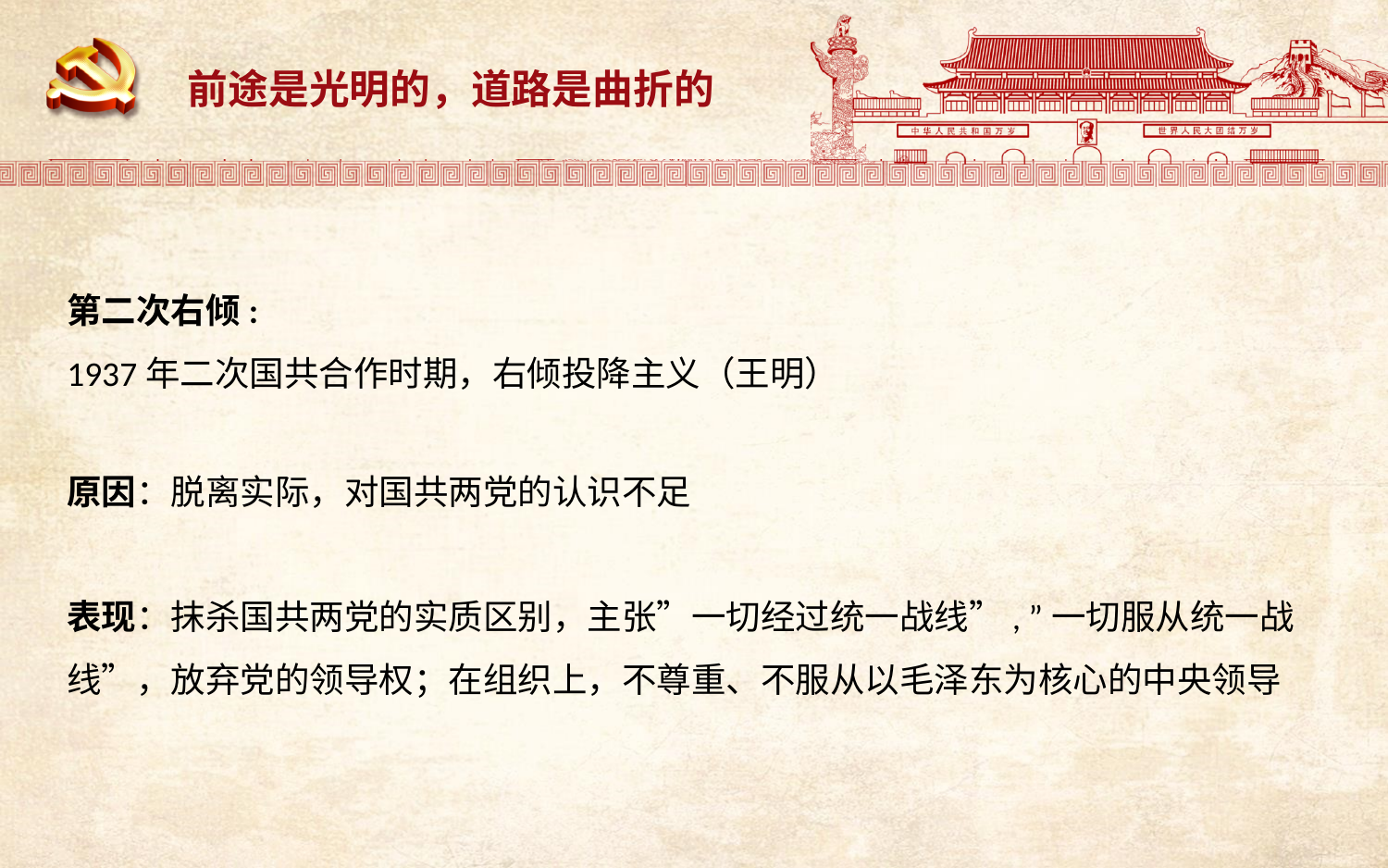

前途是光明的，道路是曲折的
第二次右倾:
1937年二次国共合作时期，右倾投降主义（王明）
原因：脱离实际，对国共两党的认识不足

表现：抹杀国共两党的实质区别，主张”一切经过统一战线”, ”一切服从统一战线”，放弃党的领导权；在组织上，不尊重、不服从以毛泽东为核心的中央领导